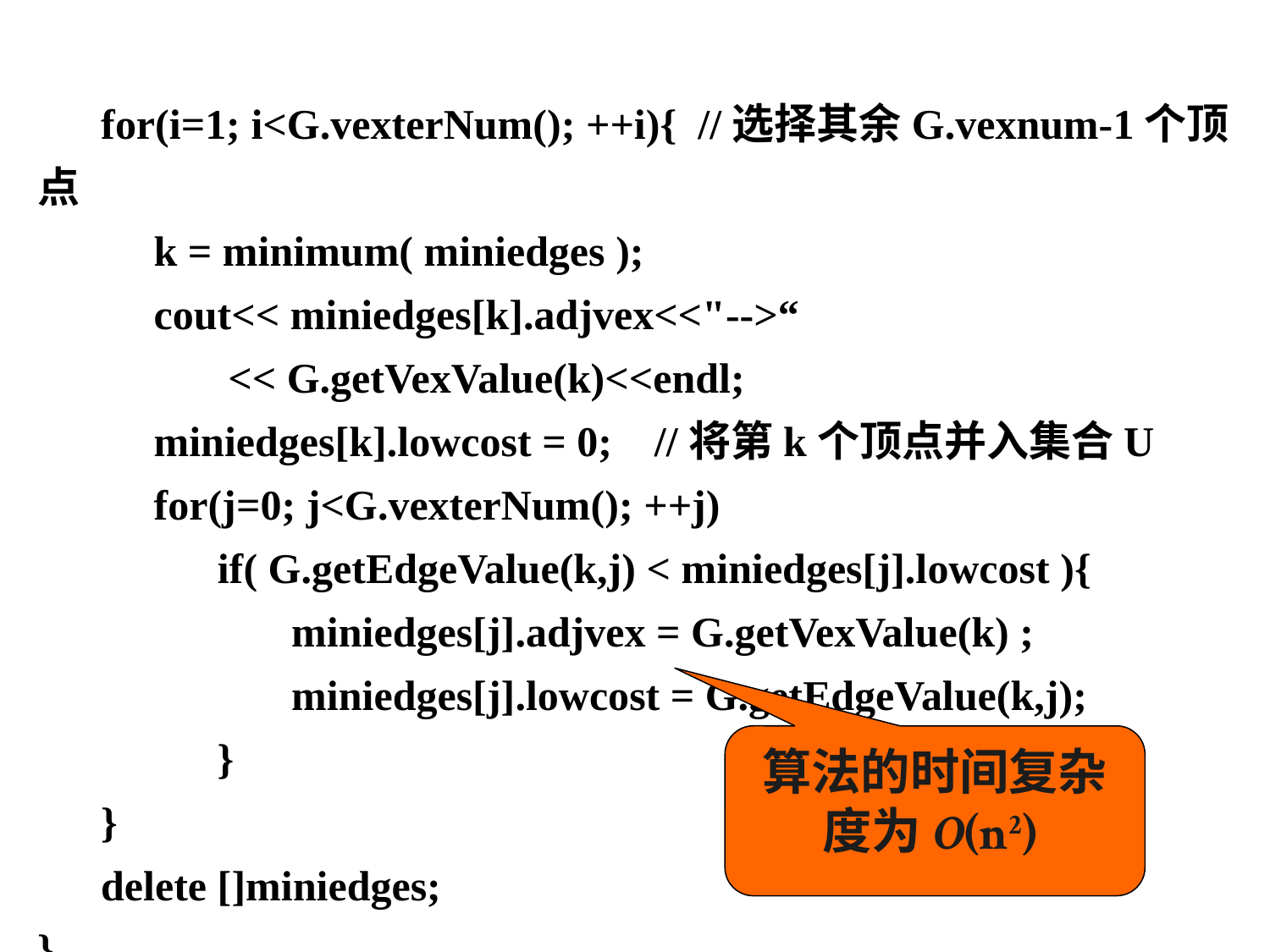

for(i=1; i<G.vexterNum(); ++i){  //选择其余G.vexnum-1个顶点
           k = minimum( miniedges );
           cout<< miniedges[k].adjvex<<"-->“
                  << G.getVexValue(k)<<endl;
           miniedges[k].lowcost = 0;    //将第k个顶点并入集合U
           for(j=0; j<G.vexterNum(); ++j)
                 if( G.getEdgeValue(k,j) < miniedges[j].lowcost ){
		miniedges[j].adjvex = G.getVexValue(k) ;
		miniedges[j].lowcost = G.getEdgeValue(k,j);
	     }
      }
      delete []miniedges;
}
算法的时间复杂度为O(n2)